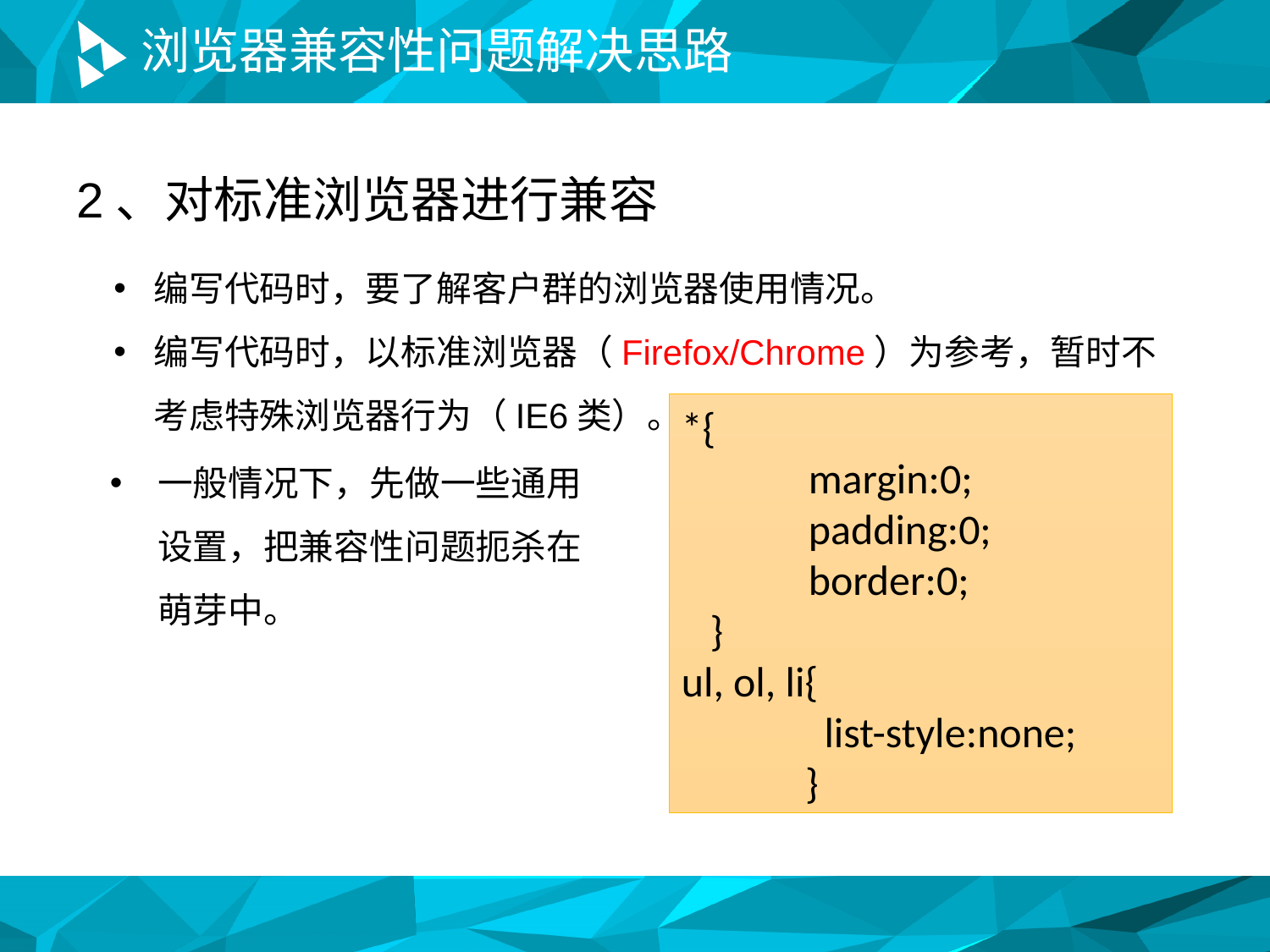

# 浏览器兼容性问题解决思路
2、对标准浏览器进行兼容

编写代码时，要了解客户群的浏览器使用情况。
编写代码时，以标准浏览器（Firefox/Chrome）为参考，暂时不考虑特殊浏览器行为（IE6类）。

*{
	margin:0;
	padding:0;
	border:0;
   }
ul, ol, li{
               list-style:none;
             }
一般情况下，先做一些通用设置，把兼容性问题扼杀在萌芽中。